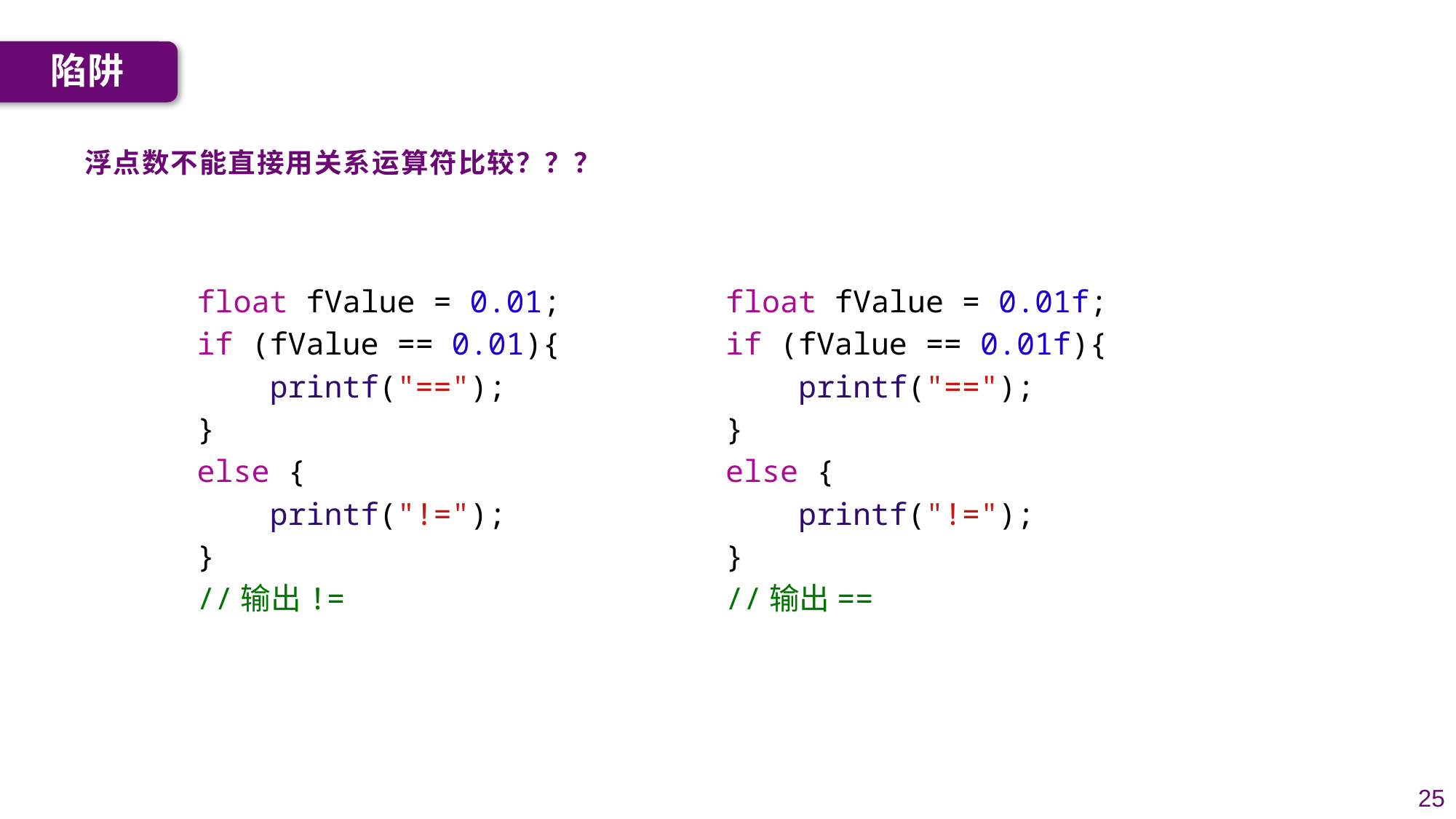

陷阱

浮点数不能直接用关系运算符比较？？？
float fValue = 0.01f;
if (fValue == 0.01f){
    printf("==");
}
else {
    printf("!=");
}
//输出==
float fValue = 0.01;
if (fValue == 0.01){
    printf("==");
}
else {
    printf("!=");
}
//输出!=
25